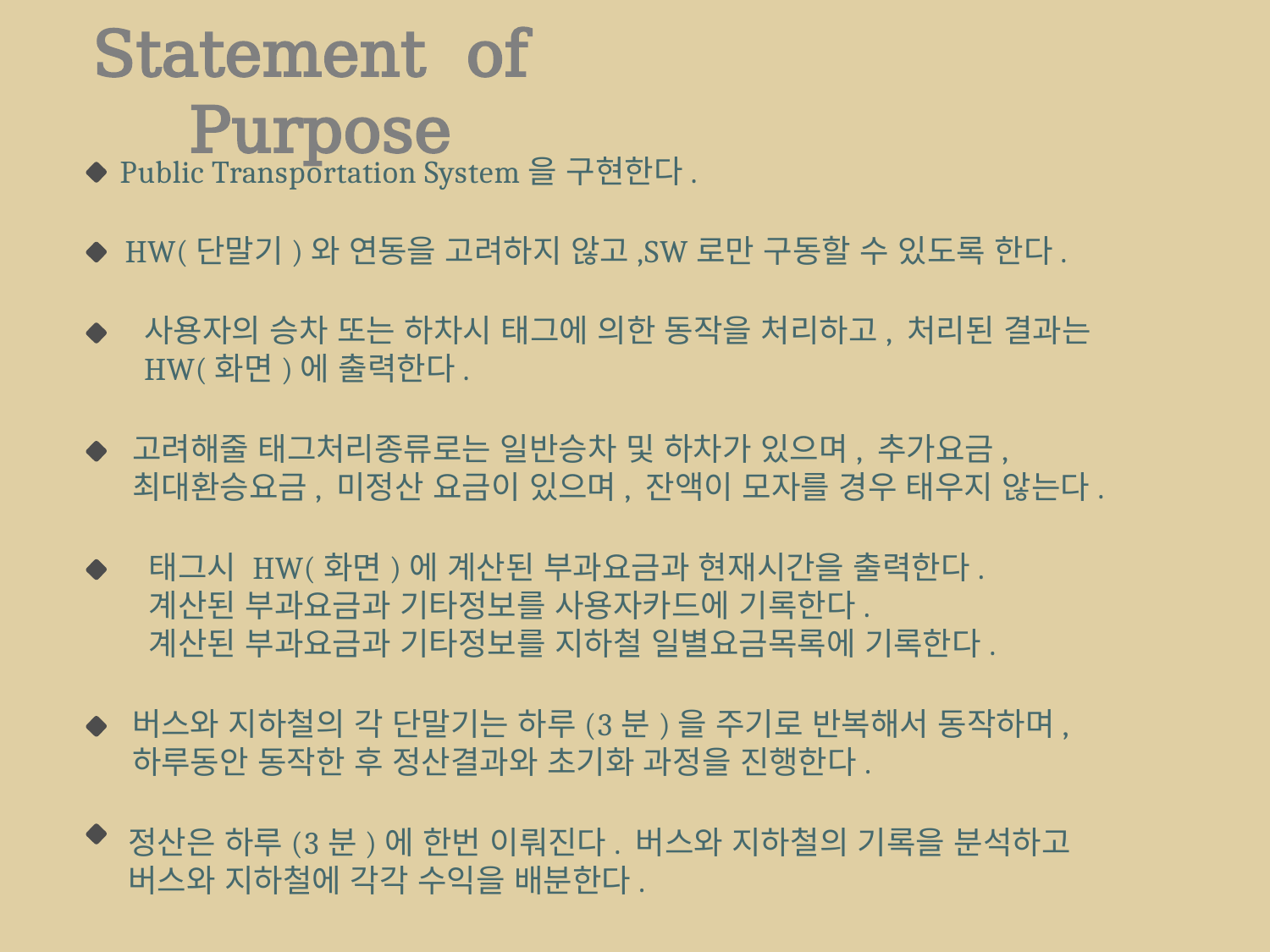

Statement  of  Purpose
Public Transportation System을 구현한다.

HW(단말기)와 연동을 고려하지 않고,SW로만 구동할 수 있도록 한다.

사용자의 승차 또는 하차시 태그에 의한 동작을 처리하고, 처리된 결과는
HW(화면)에 출력한다.

고려해줄 태그처리종류로는 일반승차 및 하차가 있으며, 추가요금,
최대환승요금, 미정산 요금이 있으며, 잔액이 모자를 경우 태우지 않는다.

태그시 HW(화면)에 계산된 부과요금과 현재시간을 출력한다.
계산된 부과요금과 기타정보를 사용자카드에 기록한다.
계산된 부과요금과 기타정보를 지하철 일별요금목록에 기록한다.

버스와 지하철의 각 단말기는 하루(3분)을 주기로 반복해서 동작하며,
하루동안 동작한 후 정산결과와 초기화 과정을 진행한다.

정산은 하루(3분)에 한번 이뤄진다. 버스와 지하철의 기록을 분석하고
버스와 지하철에 각각 수익을 배분한다.